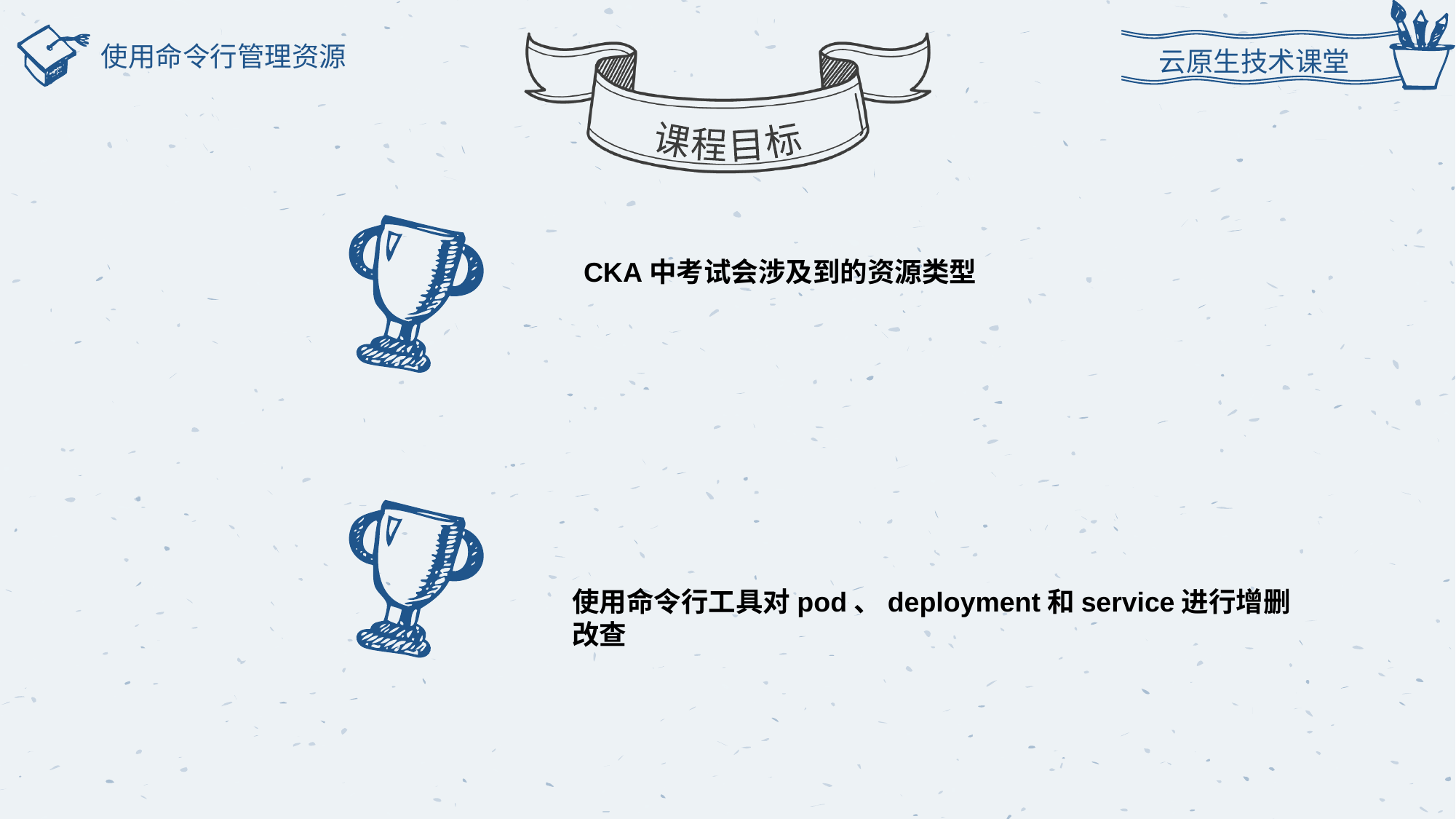

云原生技术课堂
课程目标

使用命令行管理资源

CKA中考试会涉及到的资源类型

使用命令行工具对pod、deployment和service进行增删改查